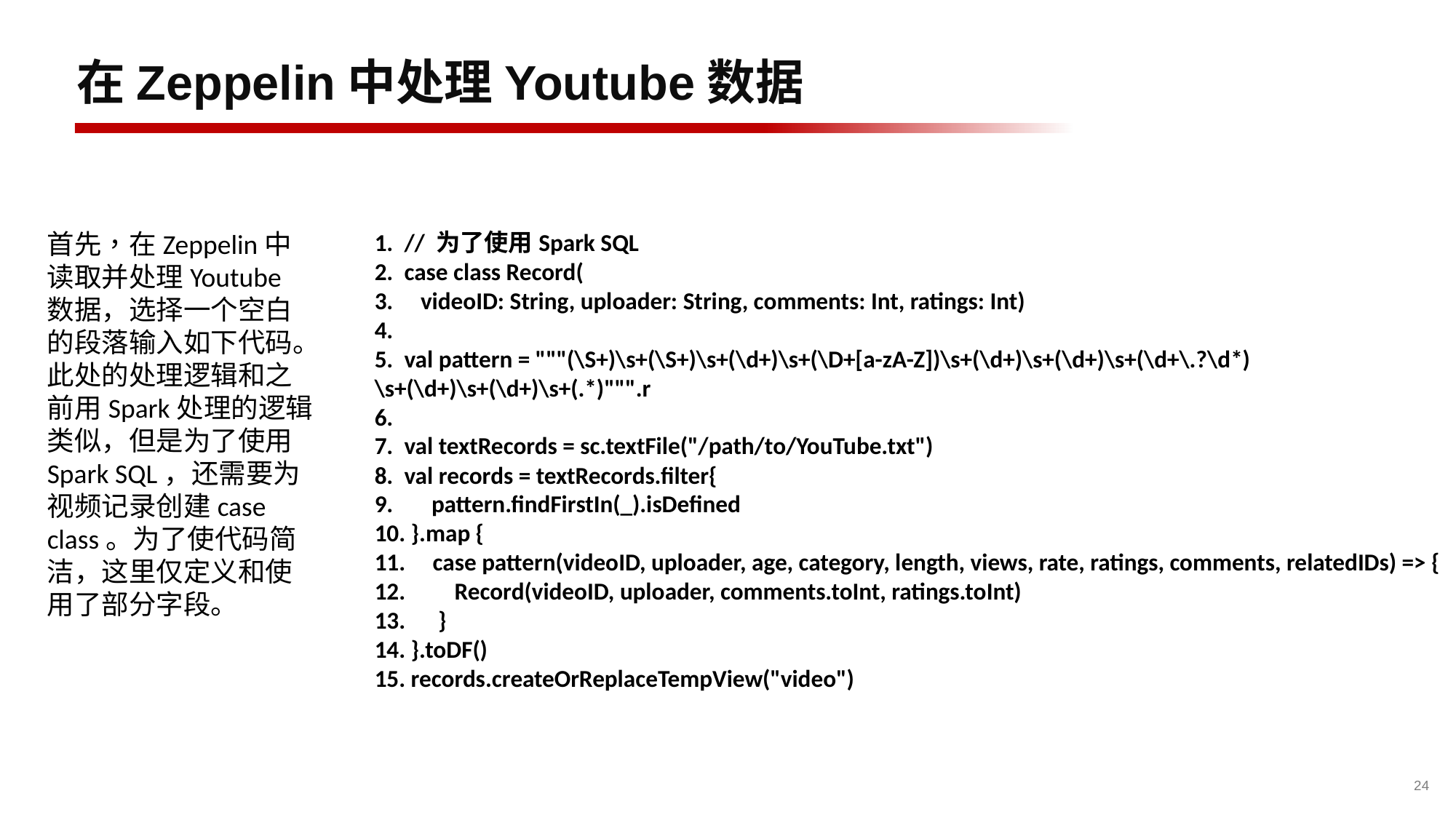

# 在Zeppelin中处理Youtube数据

首先，在Zeppelin中读取并处理Youtube数据，选择一个空白的段落输入如下代码。此处的处理逻辑和之前用Spark处理的逻辑类似，但是为了使用Spark SQL，还需要为视频记录创建case class。为了使代码简洁，这里仅定义和使用了部分字段。
1.  // 为了使用Spark SQL
2.  case class Record(
3.     videoID: String, uploader: String, comments: Int, ratings: Int)
4.
5.  val pattern = """(\S+)\s+(\S+)\s+(\d+)\s+(\D+[a-zA-Z])\s+(\d+)\s+(\d+)\s+(\d+\.?\d*)
\s+(\d+)\s+(\d+)\s+(.*)""".r
6.
7.  val textRecords = sc.textFile("/path/to/YouTube.txt")
8.  val records = textRecords.filter{
9.       pattern.findFirstIn(_).isDefined
10. }.map {
11.     case pattern(videoID, uploader, age, category, length, views, rate, ratings, comments, relatedIDs) => {
12.         Record(videoID, uploader, comments.toInt, ratings.toInt)
13.      }
14. }.toDF()
15. records.createOrReplaceTempView("video")

24